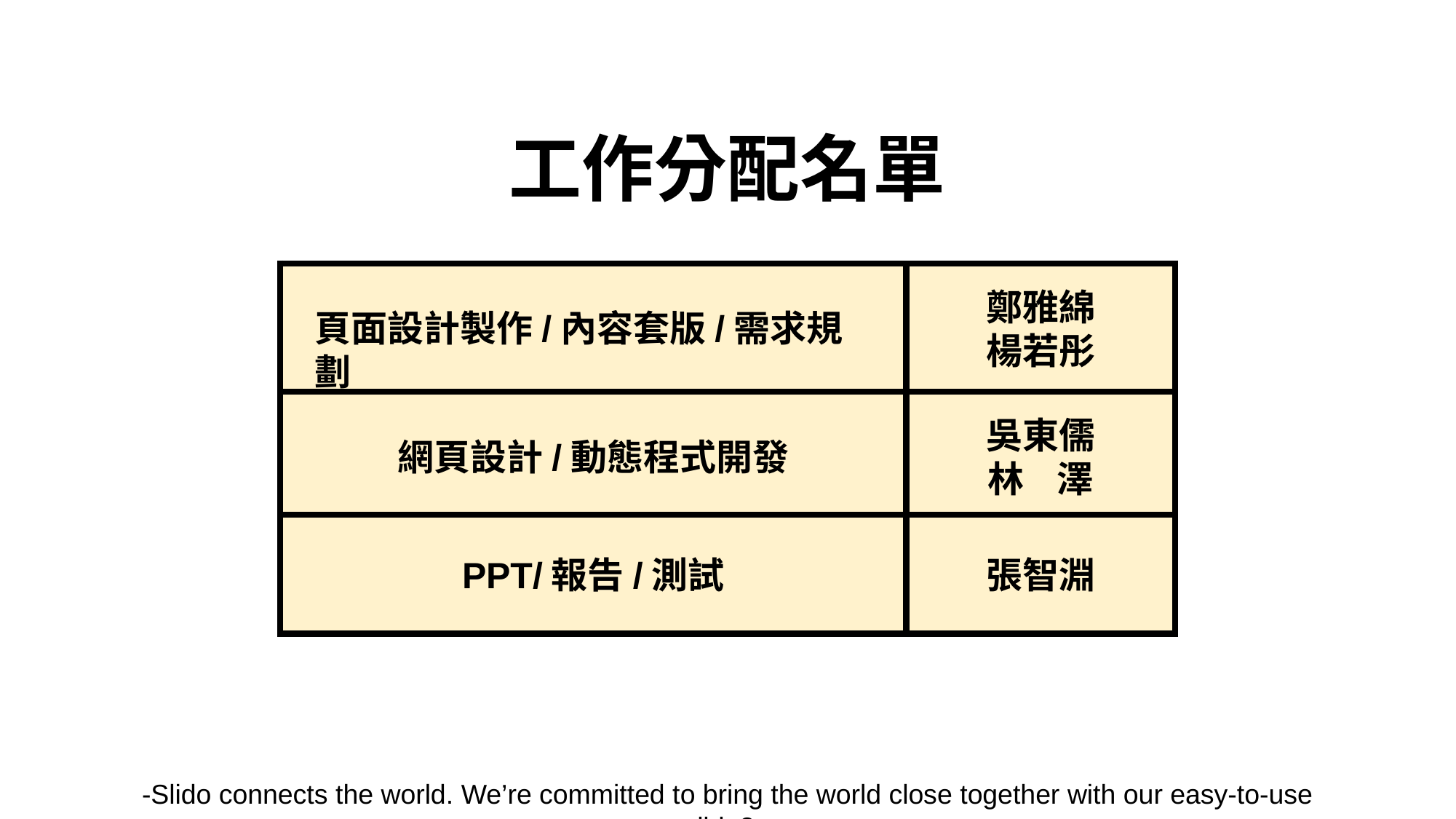

工作分配名單
|  |
| --- |
鄭雅綿
楊若彤
頁面設計製作/內容套版/需求規劃
|  |
| --- |
吳東儒
林    澤
網頁設計/動態程式開發
張智淵
PPT/報告/測試
-Slido connects the world. We’re committed to bring the world close together with our easy-to-use slido2.-